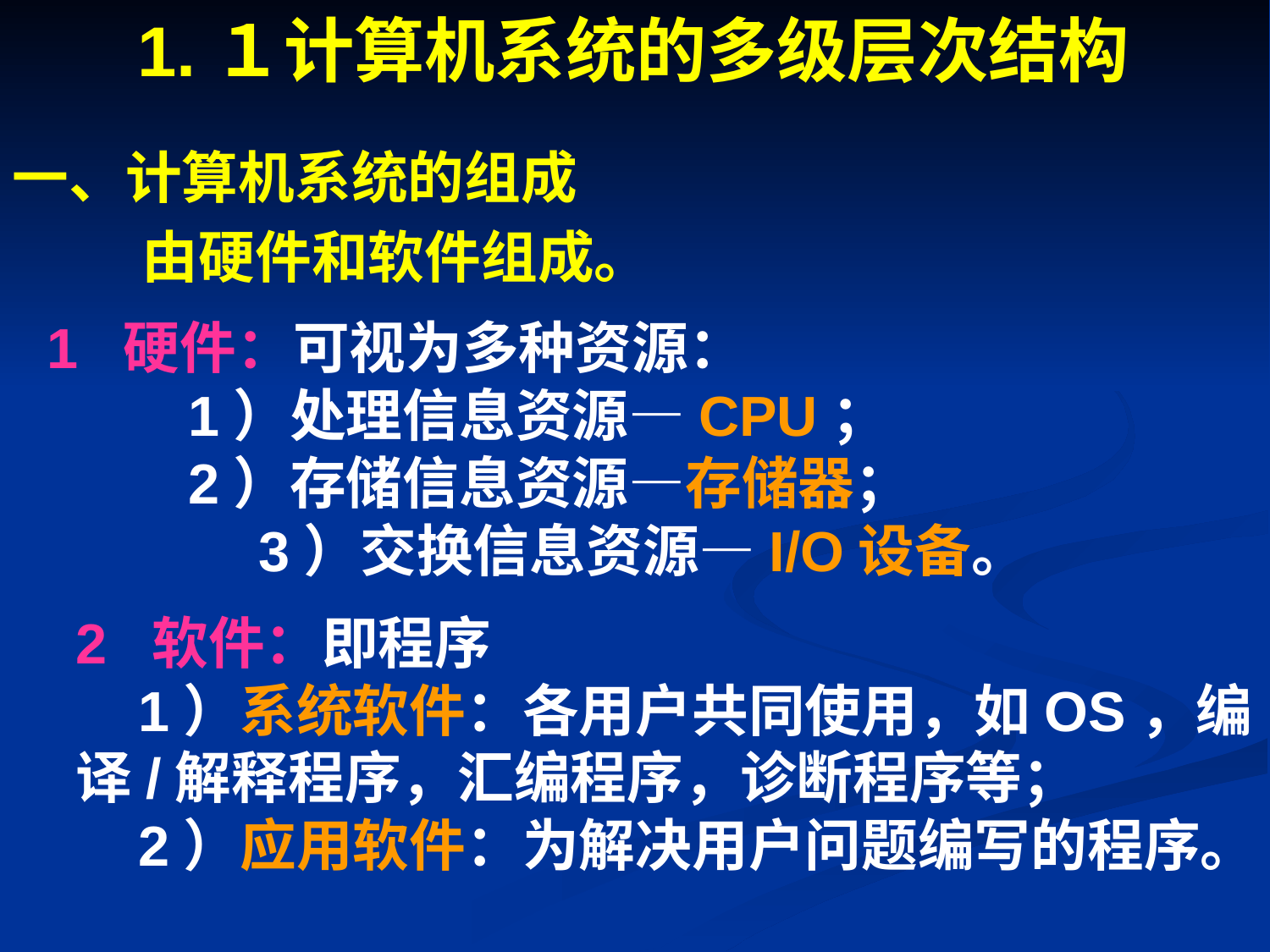

1.１计算机系统的多级层次结构
一、计算机系统的组成
         由硬件和软件组成。
1  硬件：可视为多种资源：
         1）处理信息资源—CPU；
         2）存储信息资源—存储器；
    　 3）交换信息资源—I/O设备。
2  软件：即程序
    1）系统软件：各用户共同使用，如OS，编译/解释程序，汇编程序，诊断程序等；
    2）应用软件：为解决用户问题编写的程序。
13